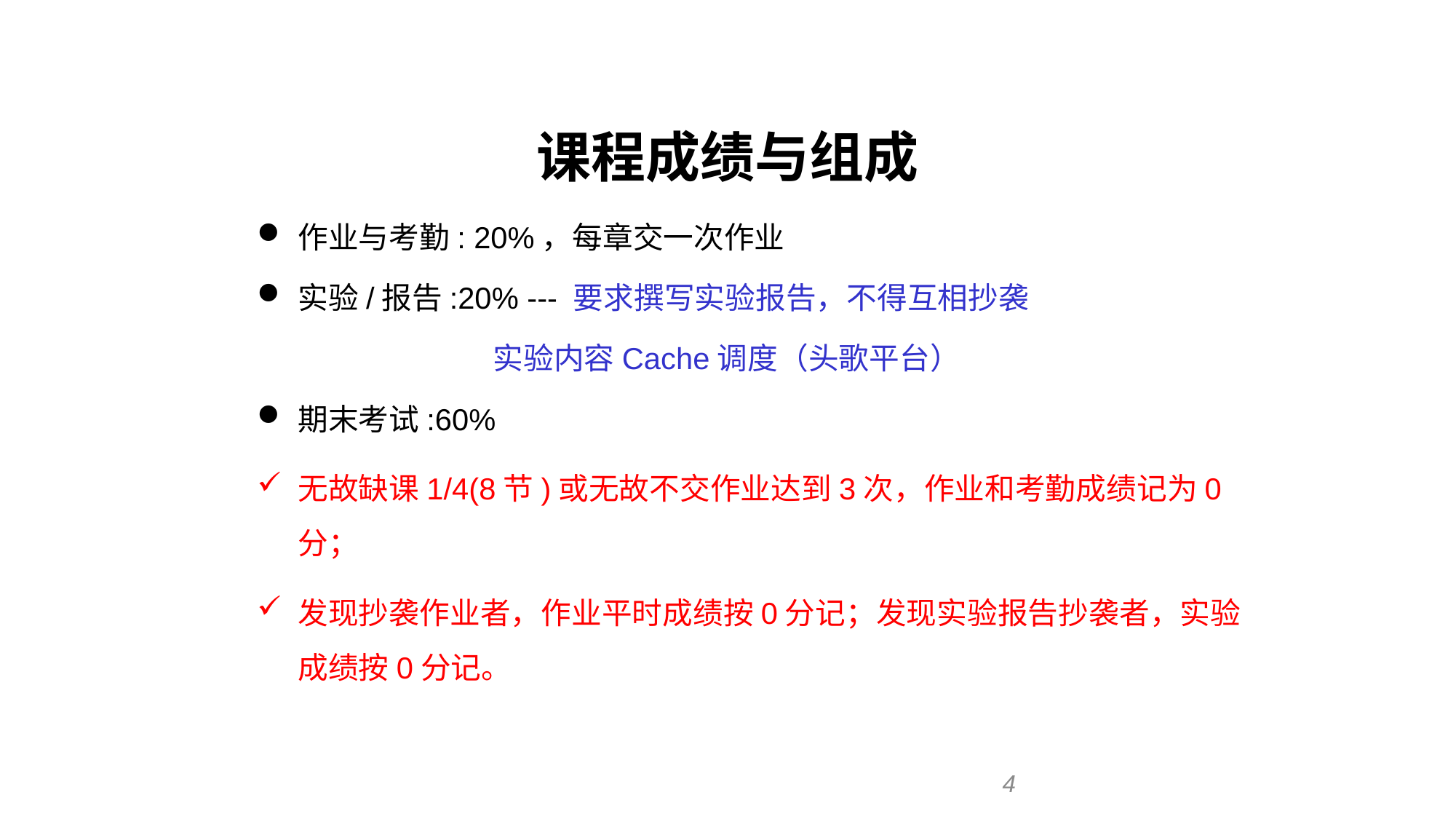

课程成绩与组成
作业与考勤: 20%，每章交一次作业
实验/报告:20% --- 要求撰写实验报告，不得互相抄袭
                                  实验内容Cache调度（头歌平台）
期末考试:60%
无故缺课1/4(8节)或无故不交作业达到3次，作业和考勤成绩记为0分；
发现抄袭作业者，作业平时成绩按0分记；发现实验报告抄袭者，实验成绩按0分记。
4